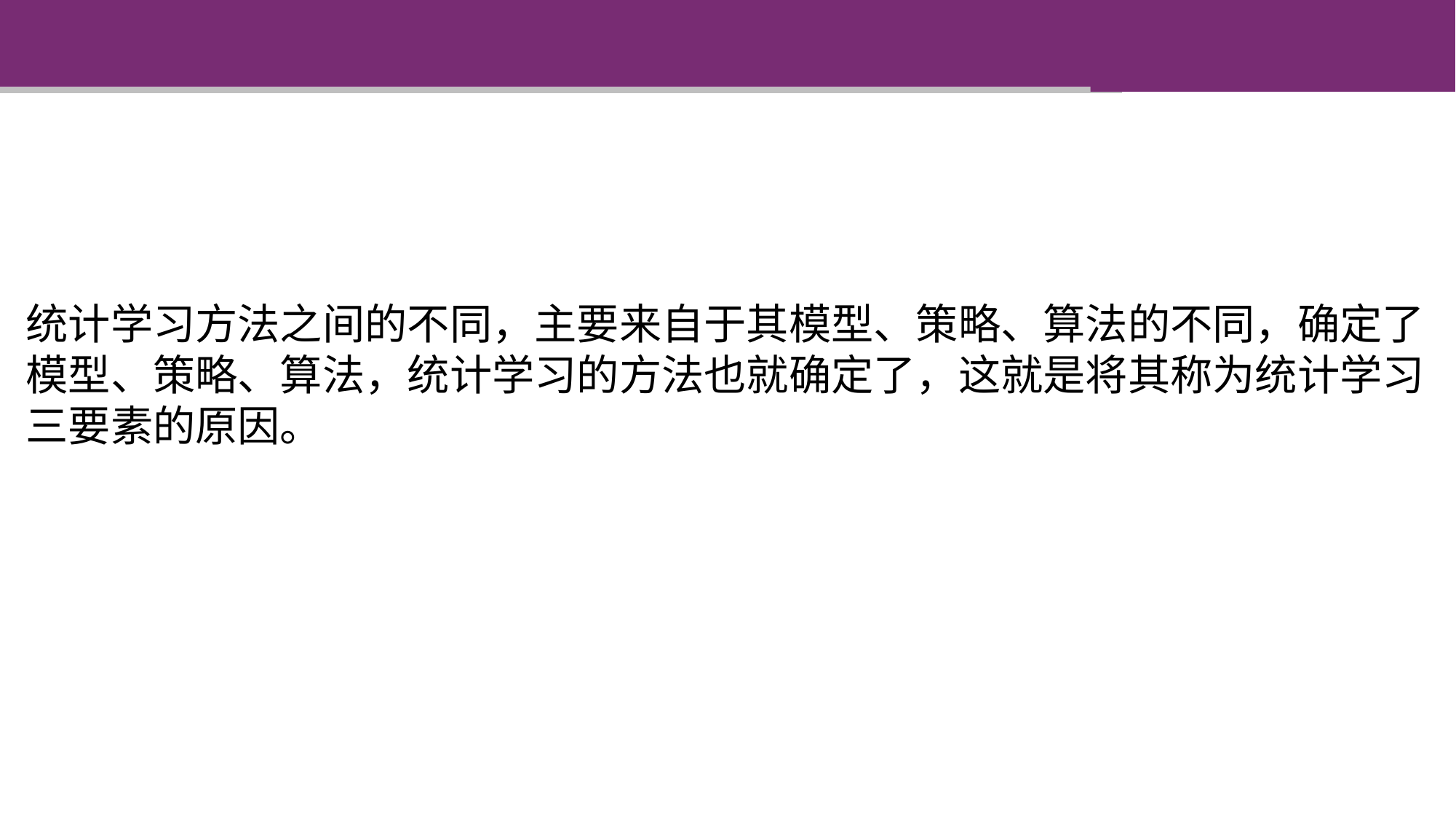

统计学习方法之间的不同，主要来自于其模型、策略、算法的不同，确定了模型、策略、算法，统计学习的方法也就确定了，这就是将其称为统计学习三要素的原因。